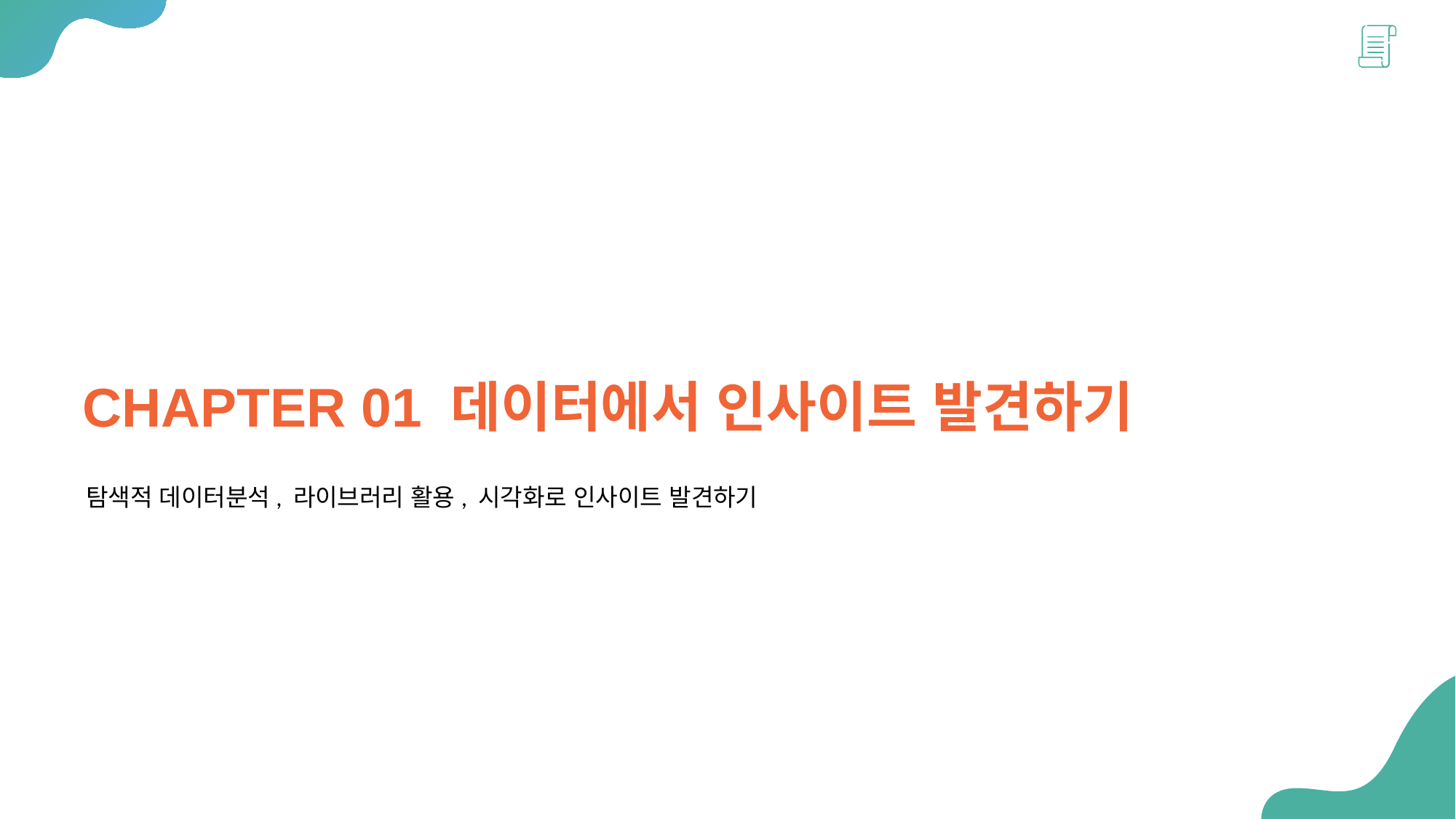

CHAPTER 01 데이터에서 인사이트 발견하기
탐색적 데이터분석, 라이브러리 활용, 시각화로 인사이트 발견하기